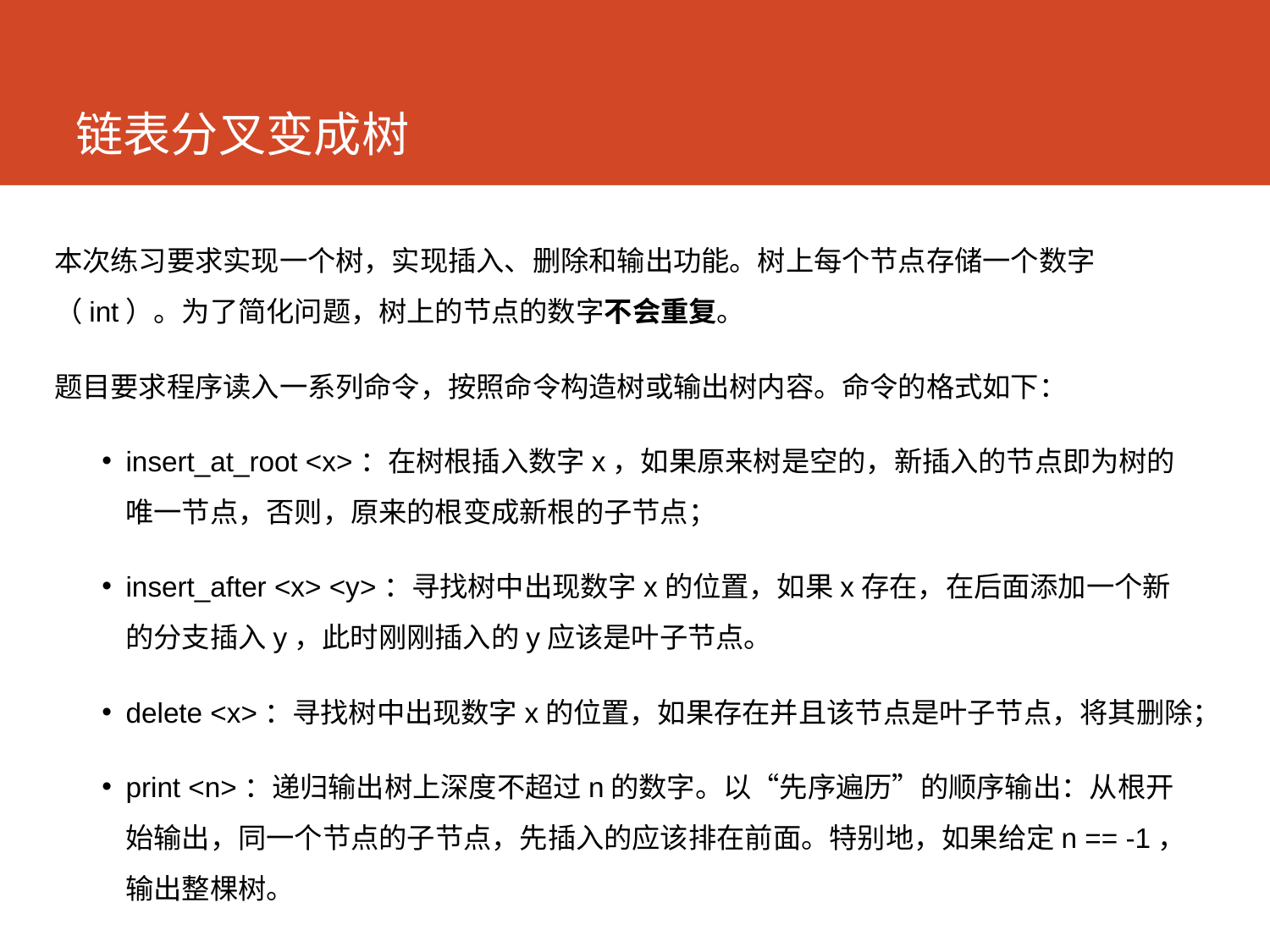

# 链表分叉变成树
本次练习要求实现一个树，实现插入、删除和输出功能。树上每个节点存储一个数字（int）。为了简化问题，树上的节点的数字不会重复。
题目要求程序读入一系列命令，按照命令构造树或输出树内容。命令的格式如下：
insert_at_root <x>：在树根插入数字x，如果原来树是空的，新插入的节点即为树的唯一节点，否则，原来的根变成新根的子节点；
insert_after <x> <y>：寻找树中出现数字x的位置，如果x存在，在后面添加一个新的分支插入y，此时刚刚插入的y应该是叶子节点。
delete <x>：寻找树中出现数字x的位置，如果存在并且该节点是叶子节点，将其删除；
print <n>：递归输出树上深度不超过n的数字。以“先序遍历”的顺序输出：从根开始输出，同一个节点的子节点，先插入的应该排在前面。特别地，如果给定n == -1，输出整棵树。